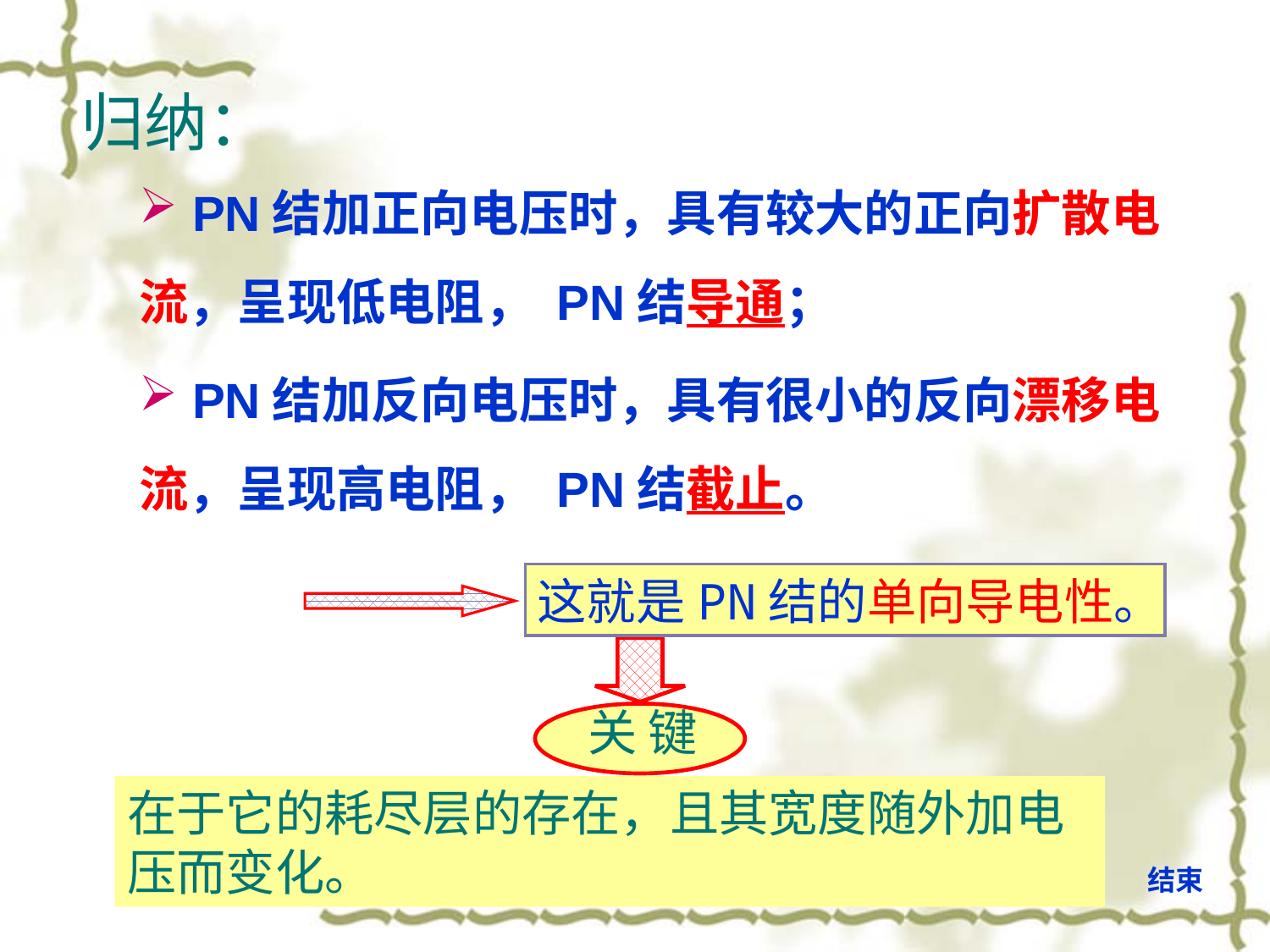

归纳：
 PN结加正向电压时，具有较大的正向扩散电流，呈现低电阻， PN结导通；
 PN结加反向电压时，具有很小的反向漂移电流，呈现高电阻， PN结截止。
这就是PN结的单向导电性。

关 键

在于它的耗尽层的存在，且其宽度随外加电压而变化。
35
结束